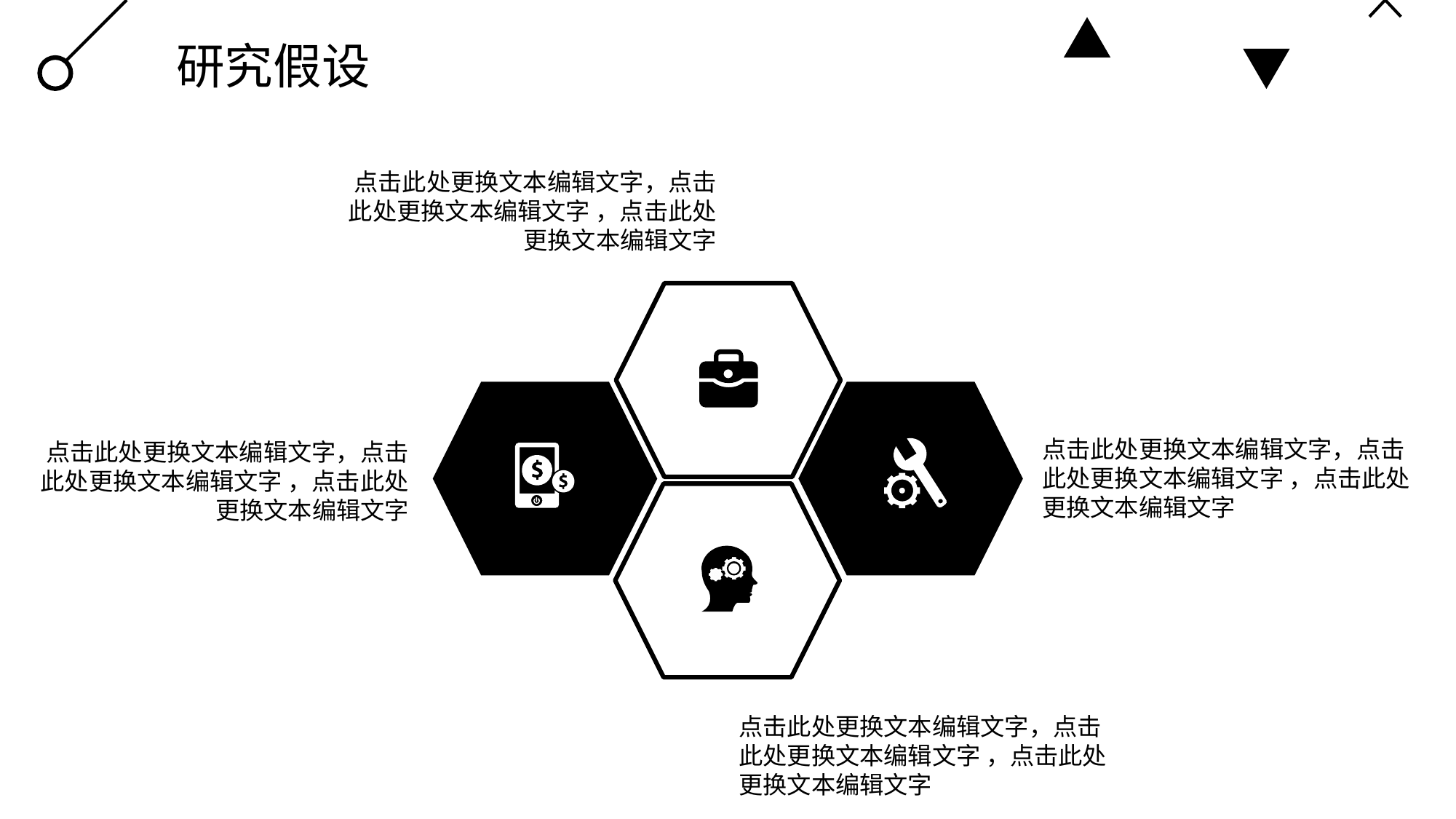

# 研究假设
点击此处更换文本编辑文字，点击此处更换文本编辑文字 ，点击此处更换文本编辑文字

点击此处更换文本编辑文字，点击此处更换文本编辑文字 ，点击此处更换文本编辑文字
点击此处更换文本编辑文字，点击此处更换文本编辑文字 ，点击此处更换文本编辑文字
点击此处更换文本编辑文字，点击此处更换文本编辑文字 ，点击此处更换文本编辑文字